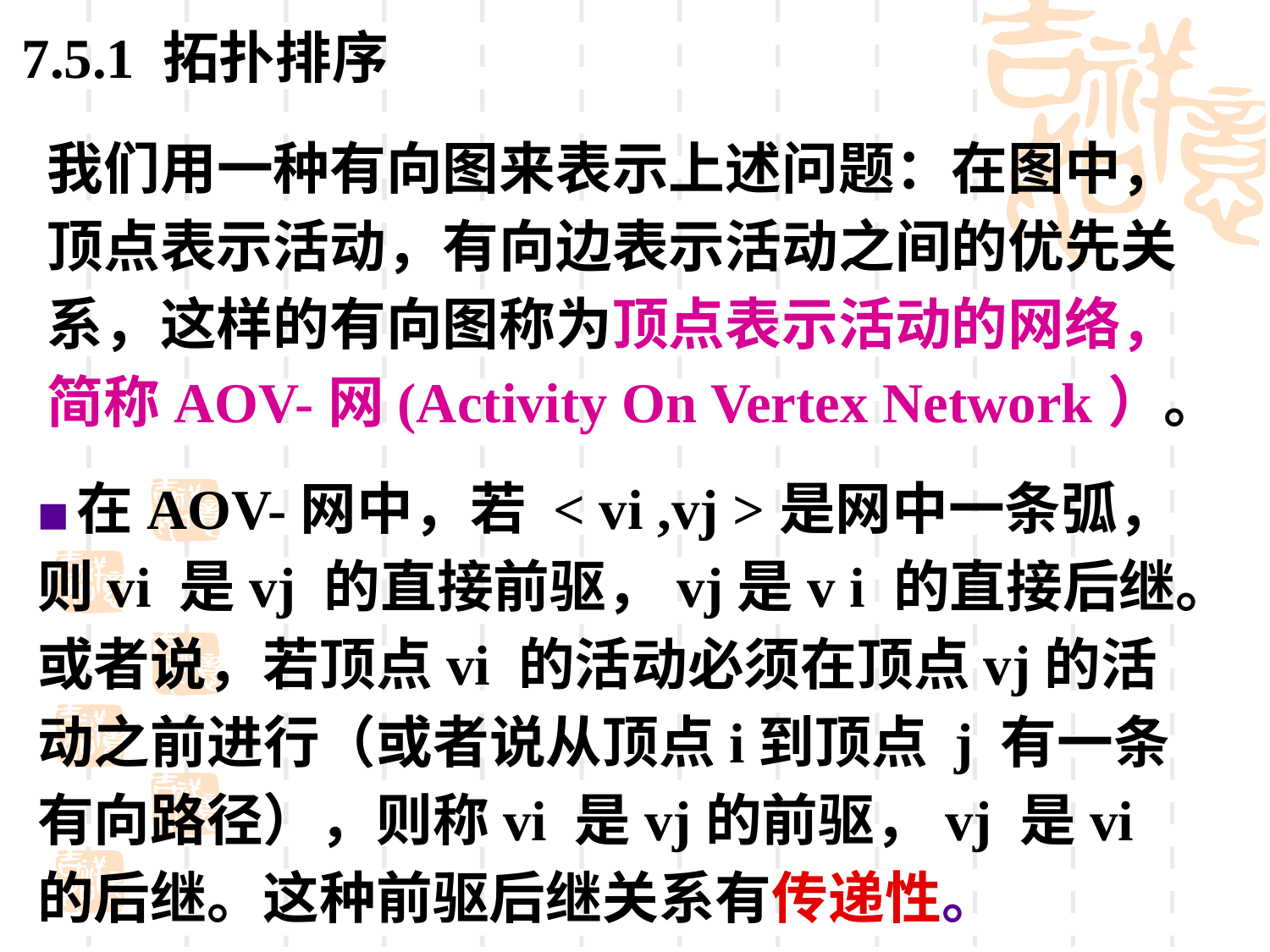

7.5.1 拓扑排序
我们用一种有向图来表示上述问题：在图中，顶点表示活动，有向边表示活动之间的优先关系，这样的有向图称为顶点表示活动的网络，简称AOV-网(Activity On Vertex Network）。
■在AOV-网中，若 < vi ,vj >是网中一条弧，则vi 是vj 的直接前驱，vj是v i 的直接后继。或者说，若顶点vi 的活动必须在顶点vj的活动之前进行（或者说从顶点i到顶点 j 有一条有向路径），则称vi 是vj的前驱，vj 是vi 的后继。这种前驱后继关系有传递性。